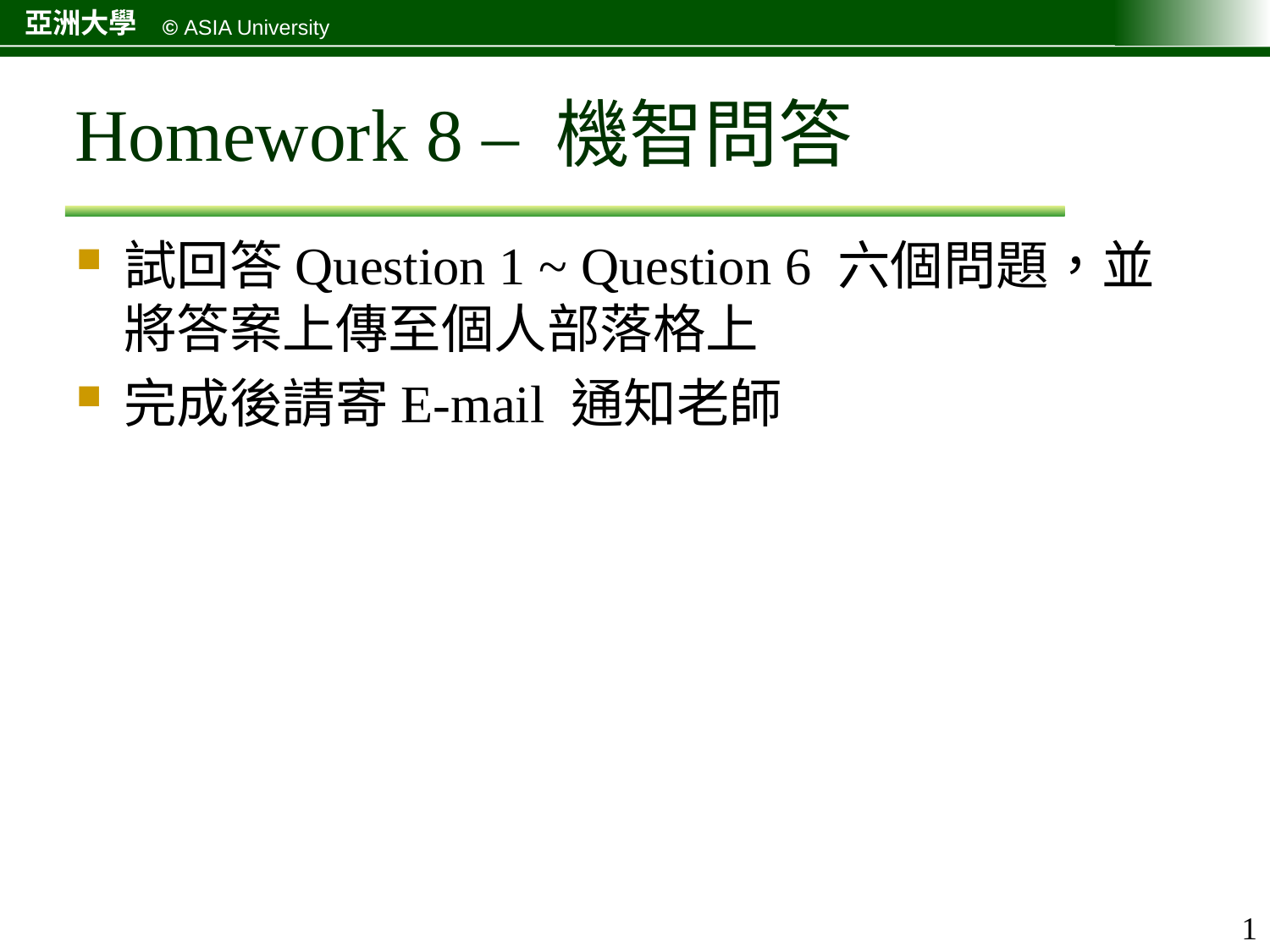

# Homework 8 – 機智問答
試回答Question 1 ~ Question 6 六個問題，並將答案上傳至個人部落格上
完成後請寄E-mail 通知老師
1